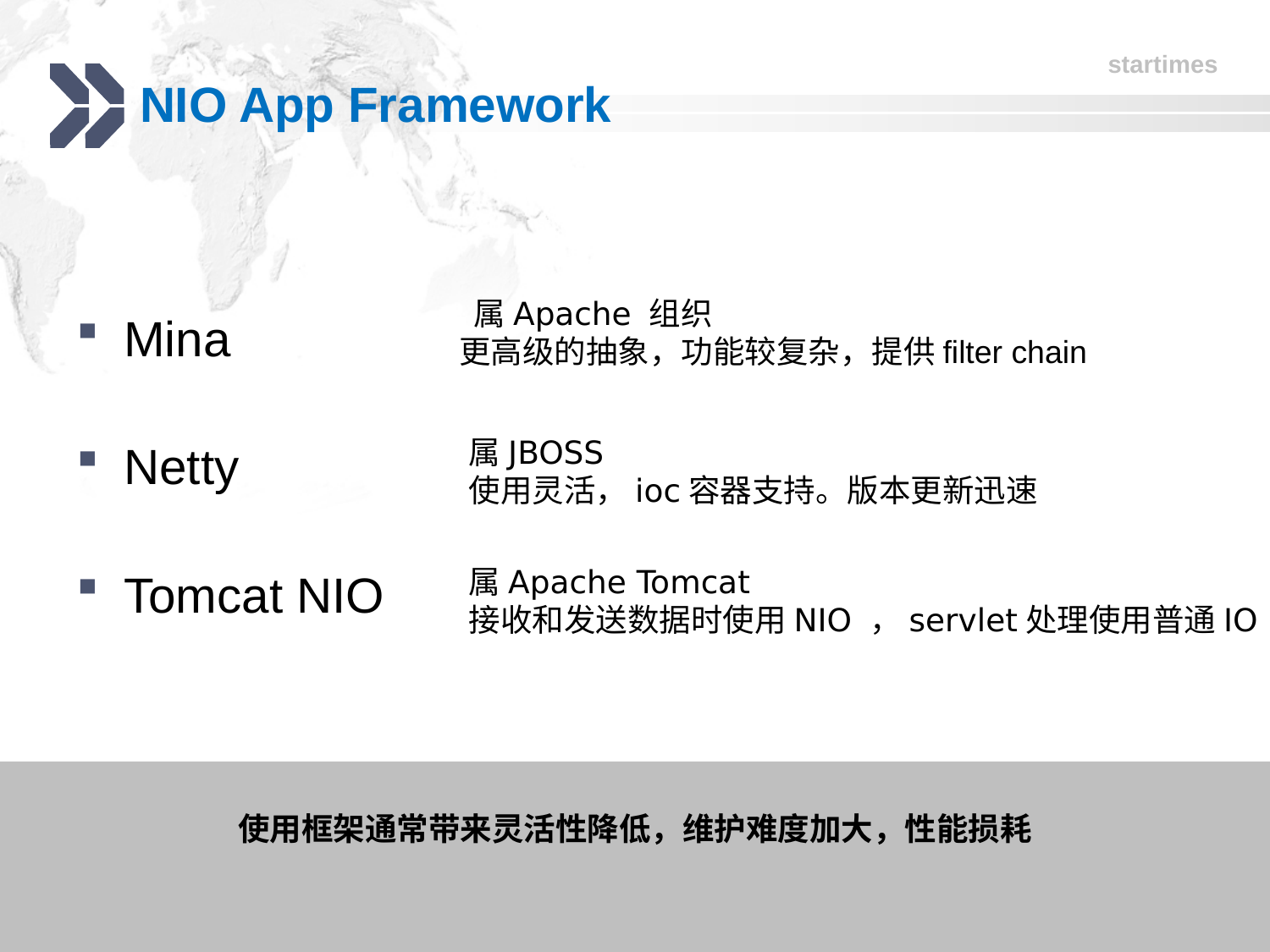

# NIO App Framework
Mina
Netty
Tomcat NIO
 属Apache 组织
更高级的抽象，功能较复杂，提供filter chain
属JBOSS
使用灵活，ioc容器支持。版本更新迅速
属Apache Tomcat
接收和发送数据时使用NIO ，servlet处理使用普通IO
使用框架通常带来灵活性降低，维护难度加大，性能损耗